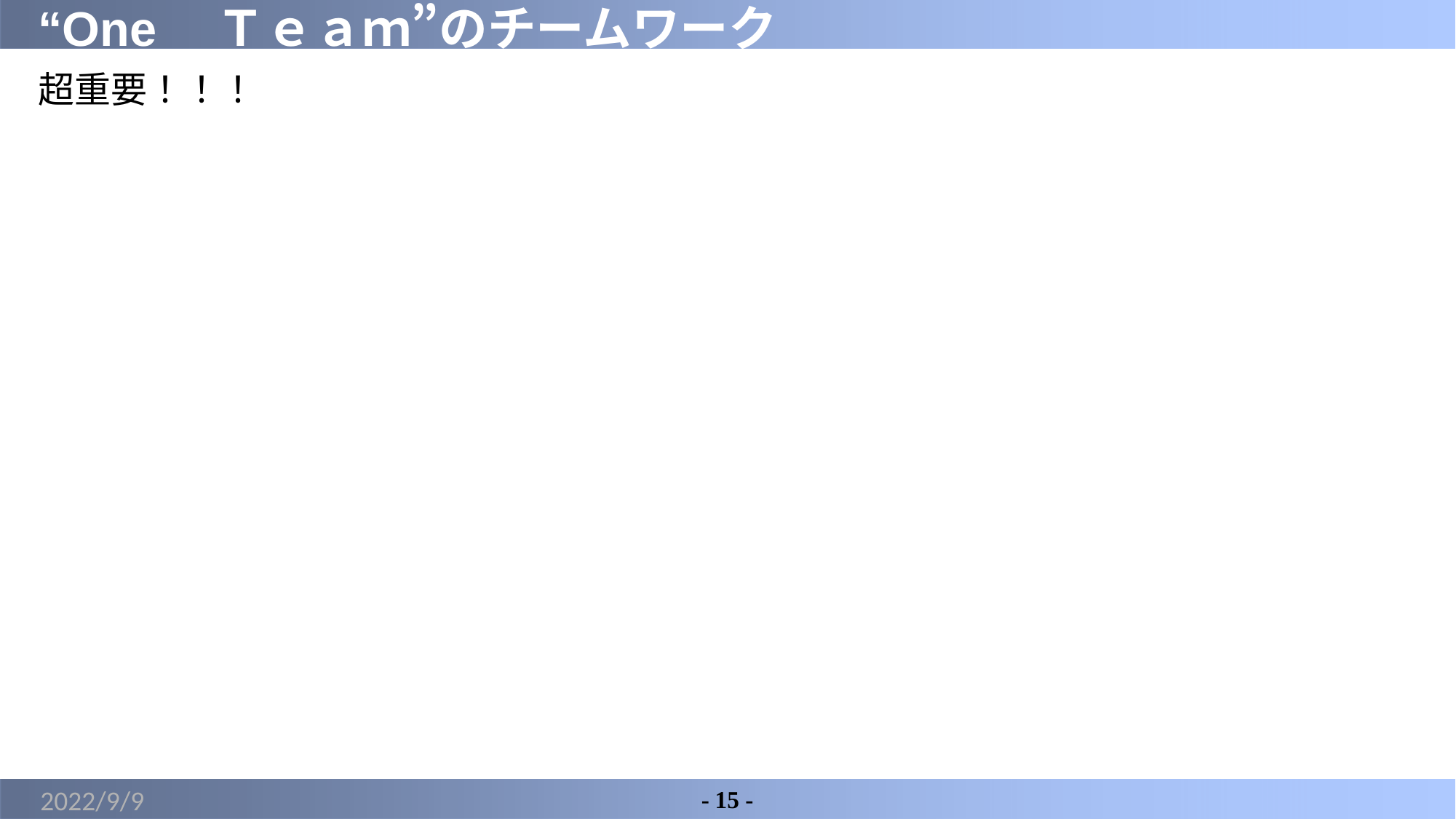

# “One　Ｔｅａｍ”のチームワーク
超重要！！！
2022/9/9
- 15 -